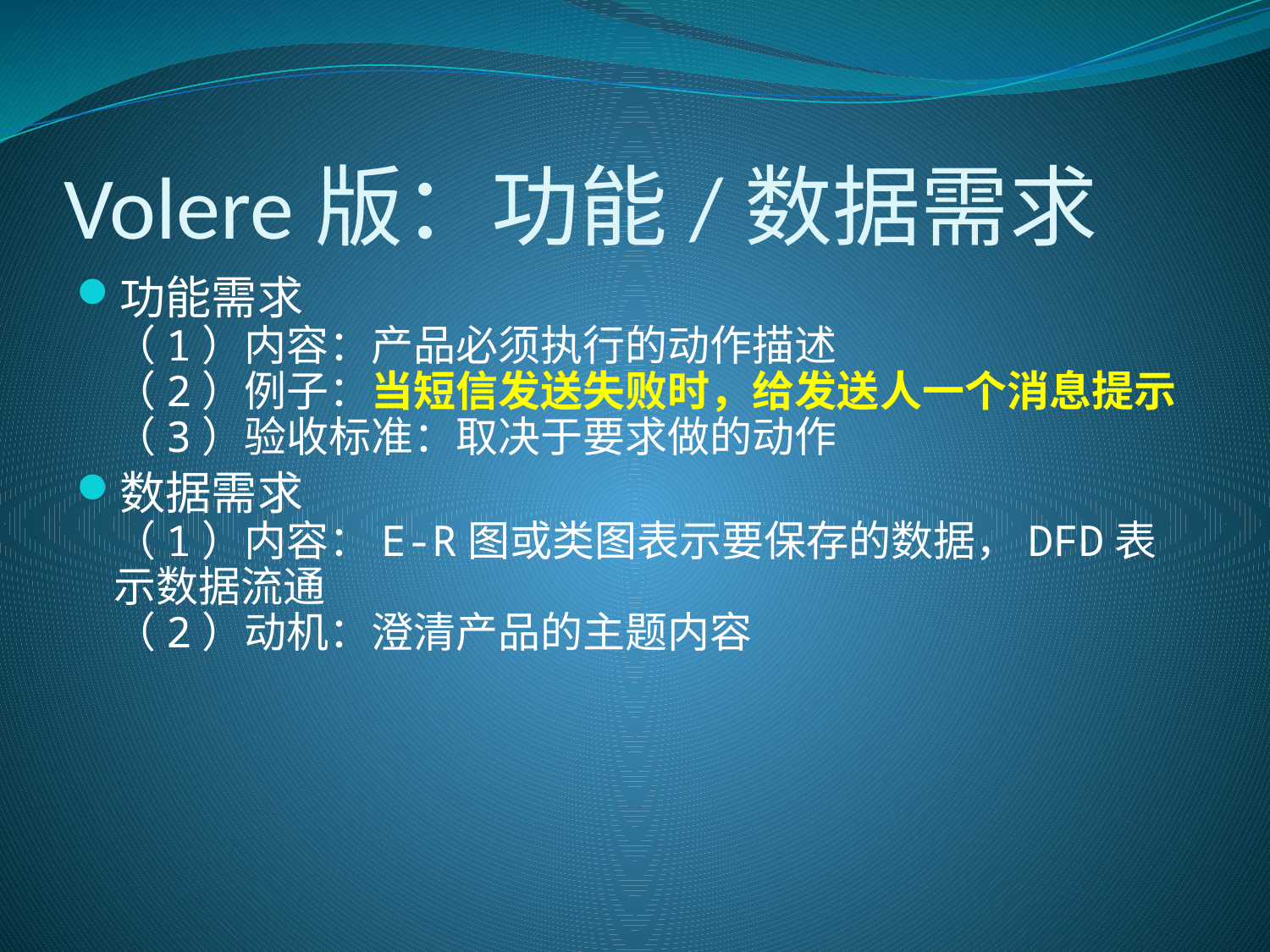

# Volere版：功能/数据需求
功能需求
（1）内容：产品必须执行的动作描述
（2）例子：当短信发送失败时，给发送人一个消息提示
（3）验收标准：取决于要求做的动作
数据需求
（1）内容：E-R图或类图表示要保存的数据，DFD表示数据流通
（2）动机：澄清产品的主题内容